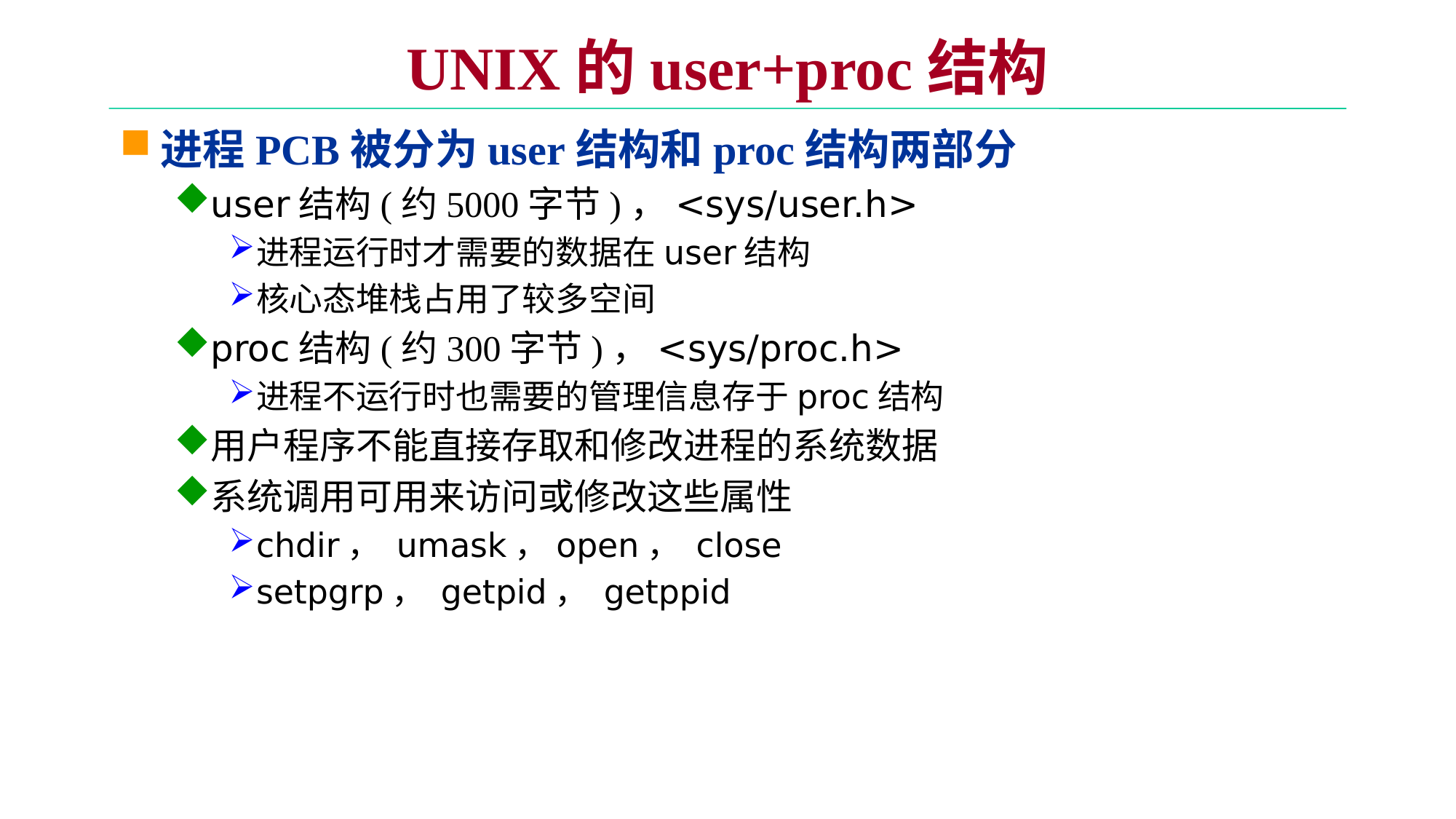

# UNIX的user+proc结构
进程PCB被分为user结构和proc结构两部分
user结构(约5000字节)，<sys/user.h>
进程运行时才需要的数据在user结构
核心态堆栈占用了较多空间
proc结构(约300字节)，<sys/proc.h>
进程不运行时也需要的管理信息存于proc结构
用户程序不能直接存取和修改进程的系统数据
系统调用可用来访问或修改这些属性
chdir， umask，open， close
setpgrp， getpid， getppid